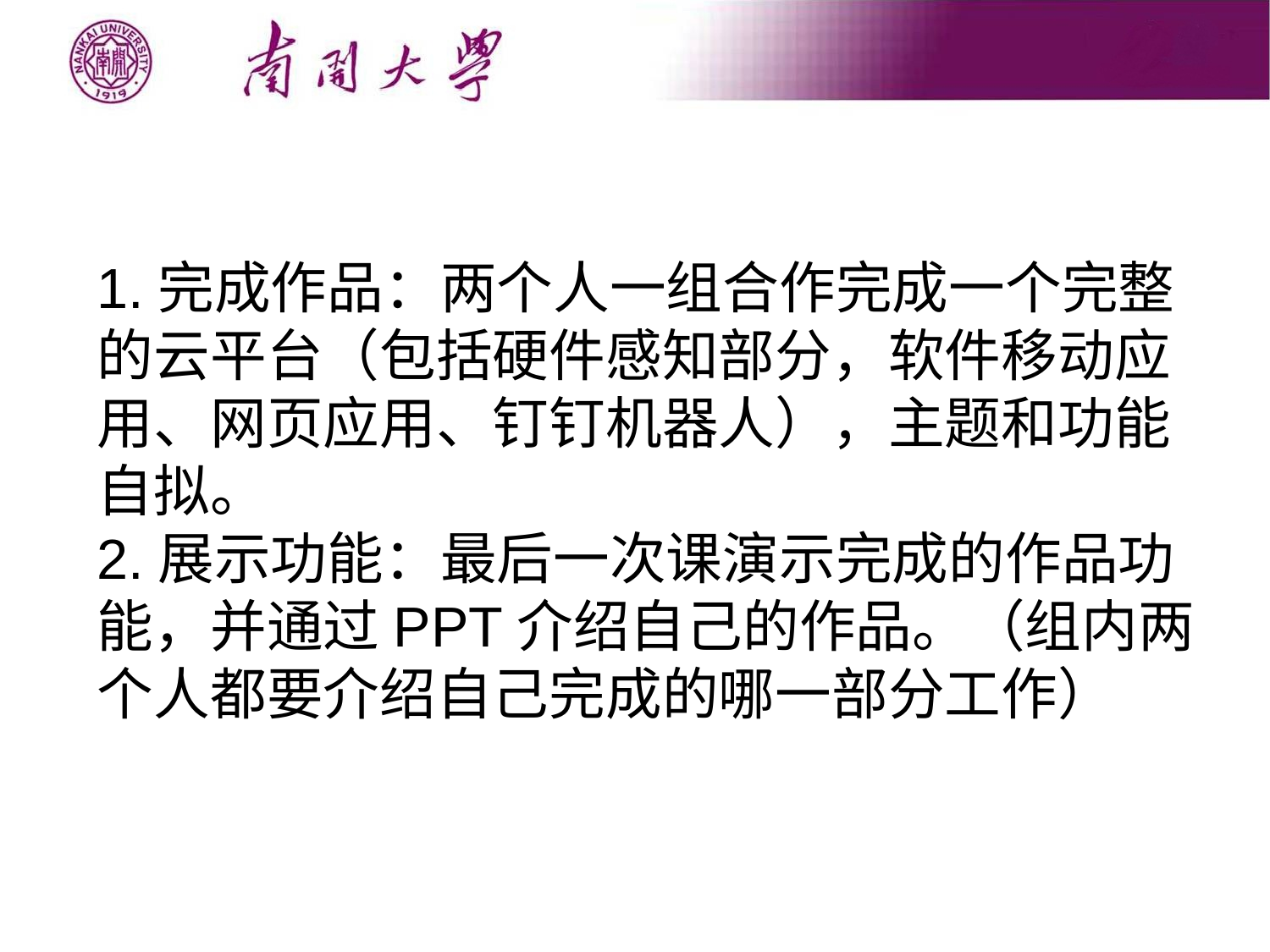

1.完成作品：两个人一组合作完成一个完整的云平台（包括硬件感知部分，软件移动应用、网页应用、钉钉机器人），主题和功能自拟。
2.展示功能：最后一次课演示完成的作品功能，并通过PPT介绍自己的作品。（组内两个人都要介绍自己完成的哪一部分工作）